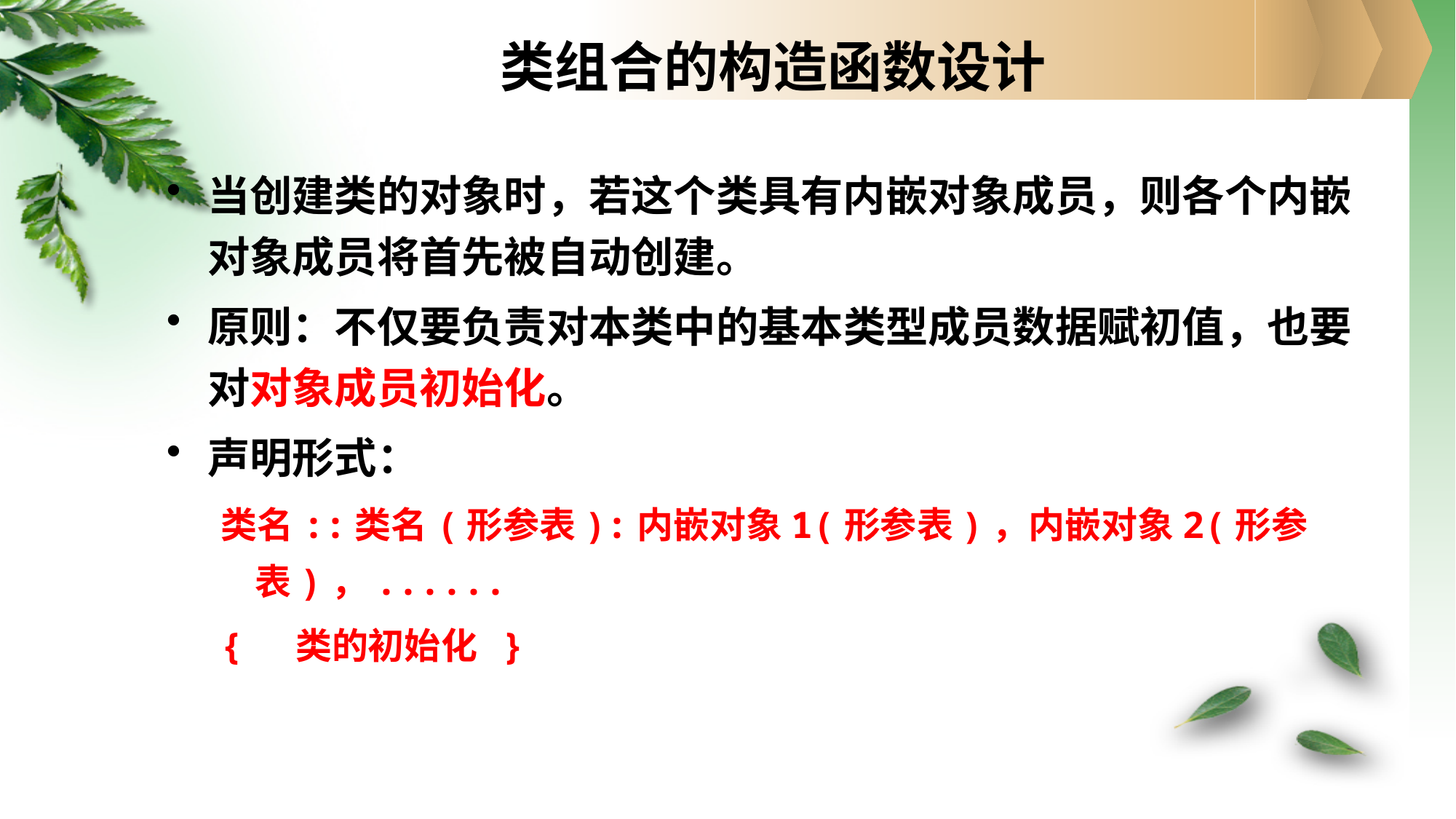

# 类组合的构造函数设计
当创建类的对象时，若这个类具有内嵌对象成员，则各个内嵌对象成员将首先被自动创建。
原则：不仅要负责对本类中的基本类型成员数据赋初值，也要对对象成员初始化。
声明形式：
类名::类名(形参表):内嵌对象1(形参表)，内嵌对象2(形参表)，......
{  类的初始化  }